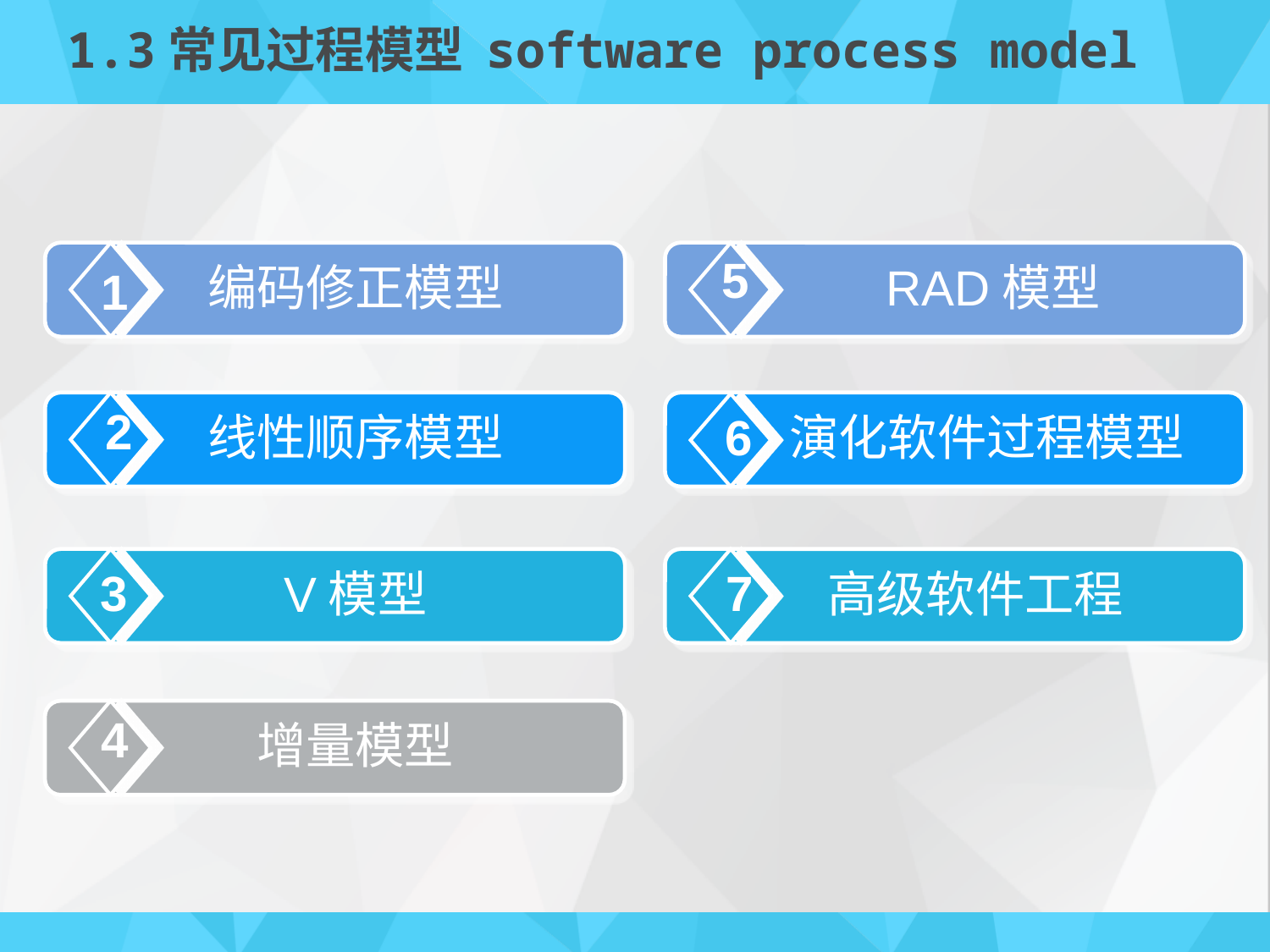

# 1.3常见过程模型 software process model

编码修正模型

1

2
线性顺序模型

3
V模型

5
RAD模型

6
 演化软件过程模型

7
高级软件工程

4
增量模型

4